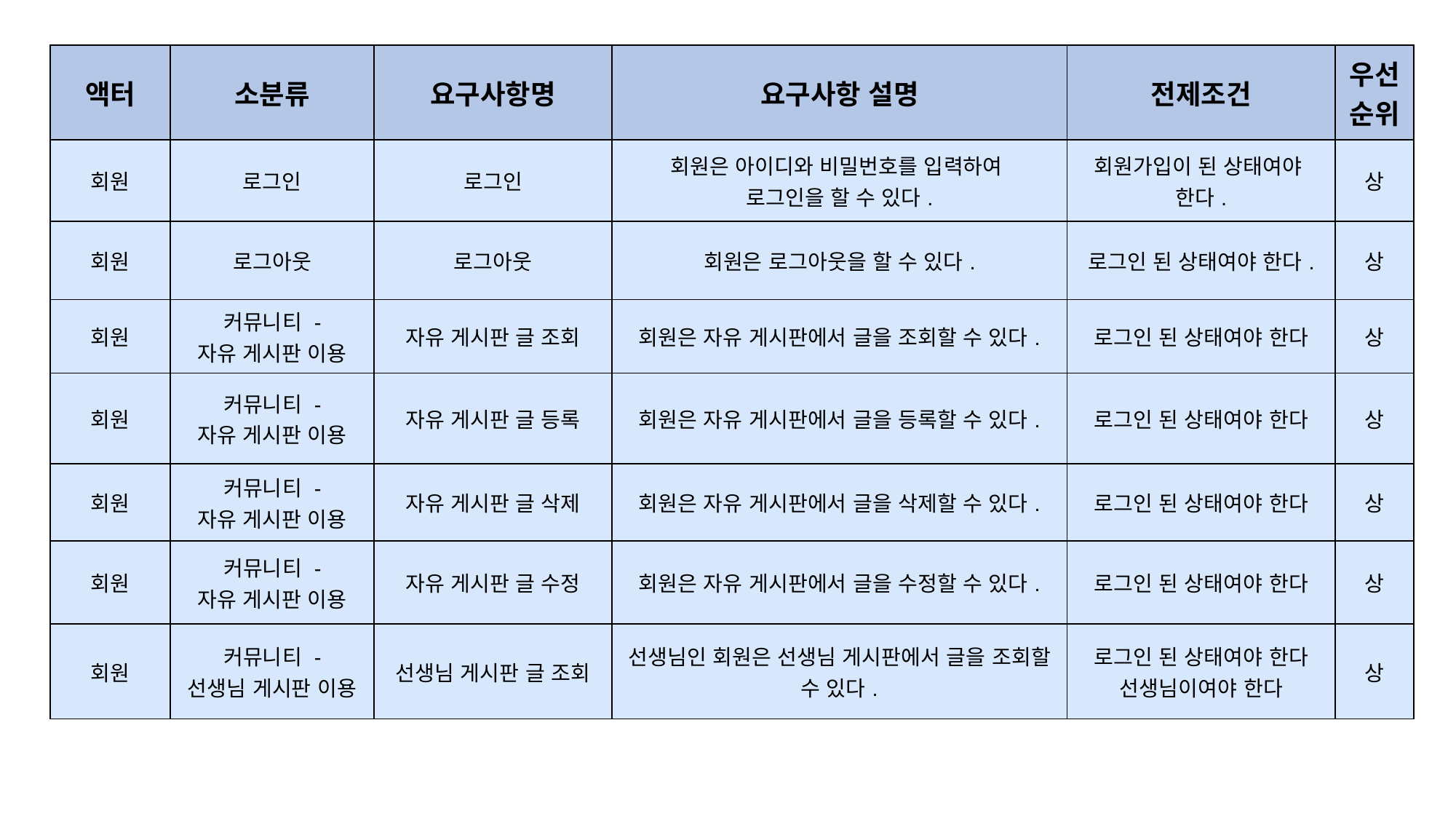

| 액터 | 소분류 | 요구사항명 | 요구사항 설명 | 전제조건 | 우선순위 |
| --- | --- | --- | --- | --- | --- |
| 회원 | 로그인 | 로그인 | 회원은 아이디와 비밀번호를 입력하여 로그인을 할 수 있다. | 회원가입이 된 상태여야 한다. | 상 |
| 회원 | 로그아웃 | 로그아웃 | 회원은 로그아웃을 할 수 있다. | 로그인 된 상태여야 한다. | 상 |
| 회원 | 커뮤니티 - 자유 게시판 이용 | 자유 게시판 글 조회 | 회원은 자유 게시판에서 글을 조회할 수 있다. | 로그인 된 상태여야 한다 | 상 |
| 회원 | 커뮤니티 - 자유 게시판 이용 | 자유 게시판 글 등록 | 회원은 자유 게시판에서 글을 등록할 수 있다. | 로그인 된 상태여야 한다 | 상 |
| 회원 | 커뮤니티 - 자유 게시판 이용 | 자유 게시판 글 삭제 | 회원은 자유 게시판에서 글을 삭제할 수 있다. | 로그인 된 상태여야 한다 | 상 |
| 회원 | 커뮤니티 - 자유 게시판 이용 | 자유 게시판 글 수정 | 회원은 자유 게시판에서 글을 수정할 수 있다. | 로그인 된 상태여야 한다 | 상 |
| 회원 | 커뮤니티 - 선생님 게시판 이용 | 선생님 게시판 글 조회 | 선생님인 회원은 선생님 게시판에서 글을 조회할 수 있다. | 로그인 된 상태여야 한다 선생님이여야 한다 | 상 |